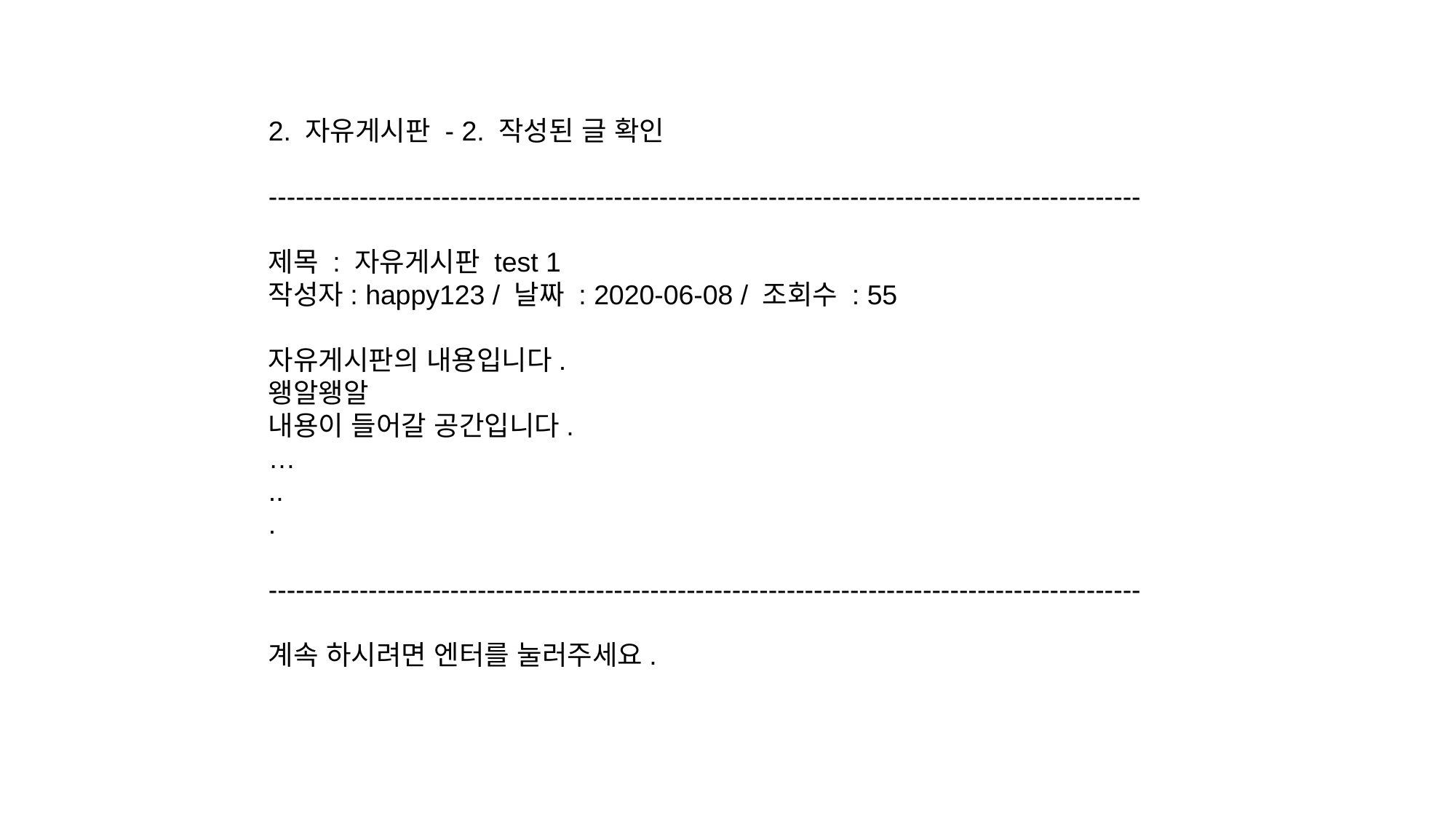

2. 자유게시판 - 2. 작성된 글 확인

------------------------------------------------------------------------------------------------

제목 : 자유게시판 test 1
작성자: happy123 / 날짜 : 2020-06-08 / 조회수 : 55

자유게시판의 내용입니다.
왱알왱알
내용이 들어갈 공간입니다.
…
..
.

------------------------------------------------------------------------------------------------

계속 하시려면 엔터를 눌러주세요.